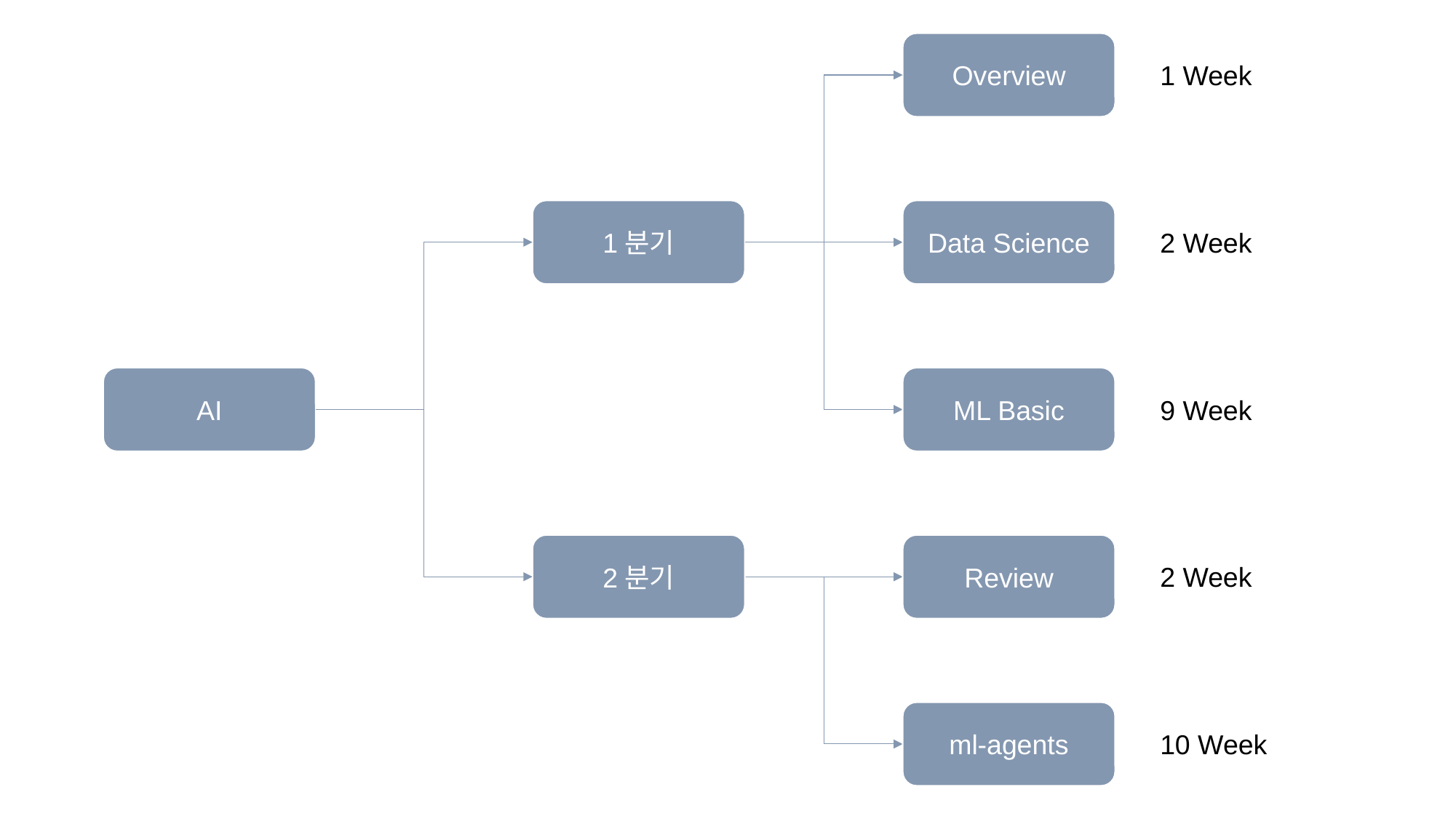

Overview
1 Week
Data Science
1분기
2 Week
ML Basic
AI
9 Week
Review
2분기
2 Week
ml-agents
10 Week